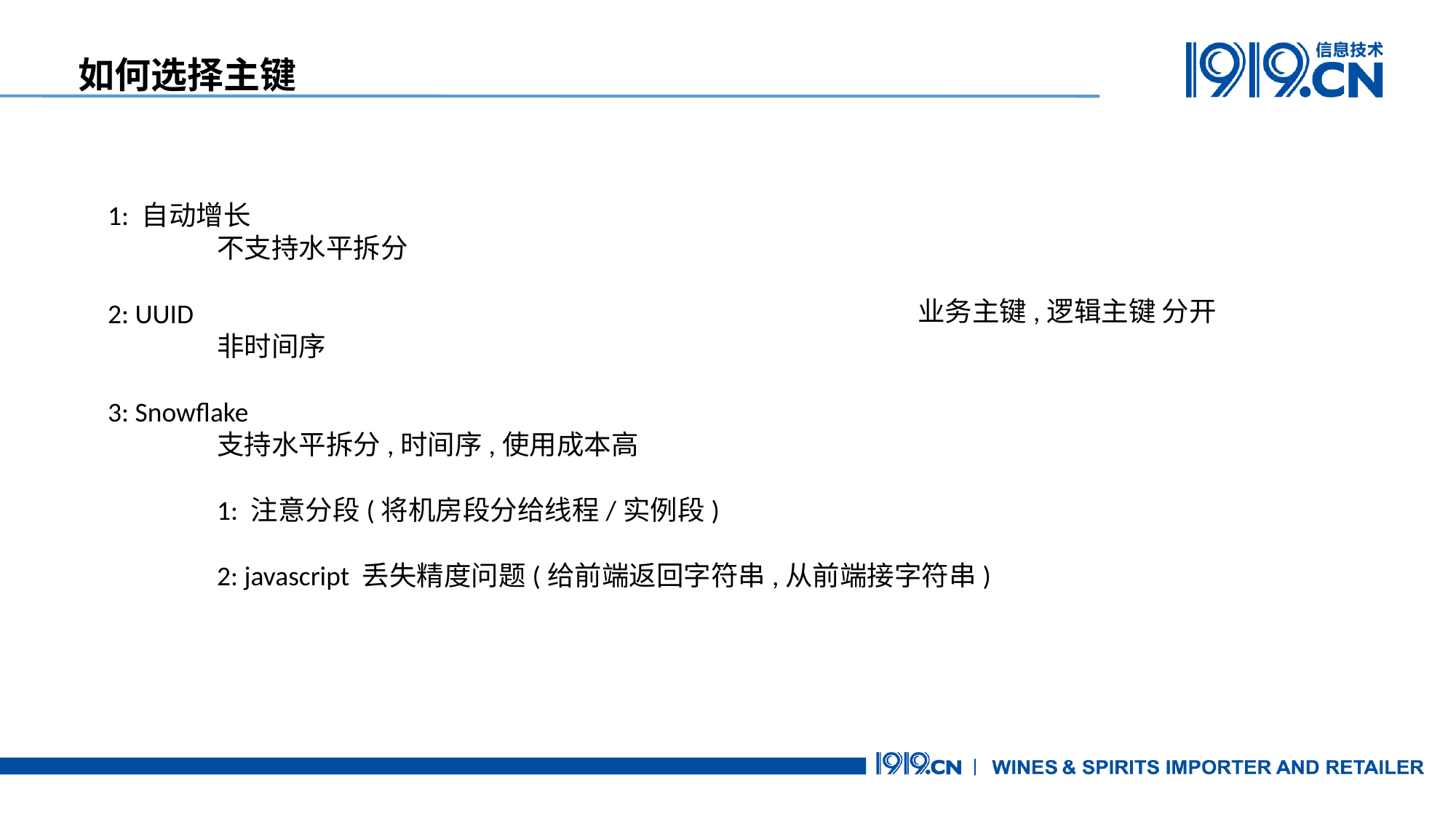

如何选择主键

1: 自动增长
	不支持水平拆分

2: UUID
	非时间序

3: Snowflake
	支持水平拆分,时间序,使用成本高

	1: 注意分段(将机房段分给线程/实例段)

	2: javascript 丢失精度问题(给前端返回字符串,从前端接字符串)

业务主键,逻辑主键 分开
15